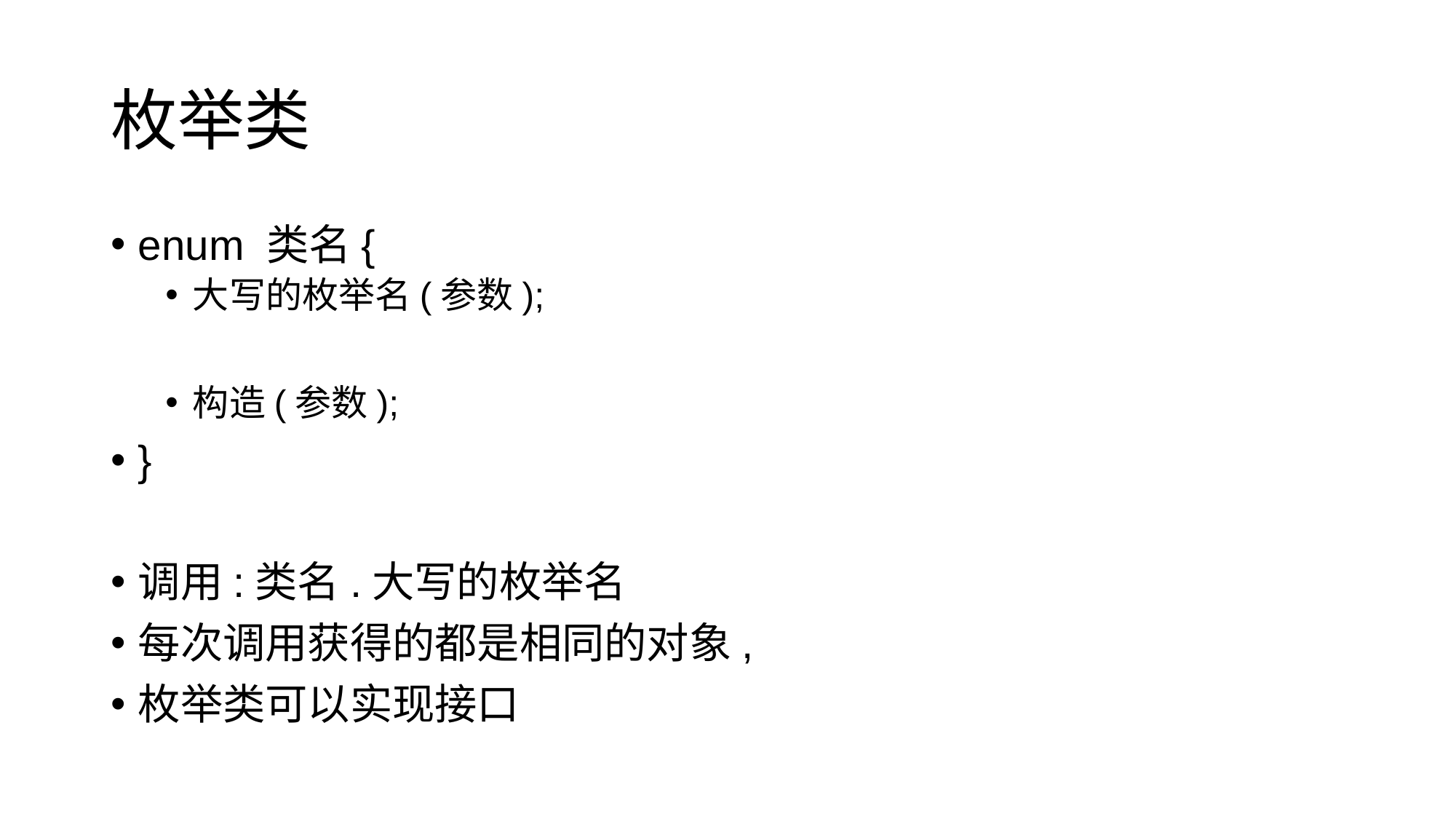

# 枚举类
enum 类名{
大写的枚举名(参数);

构造(参数);
}

调用:类名.大写的枚举名
每次调用获得的都是相同的对象,
枚举类可以实现接口